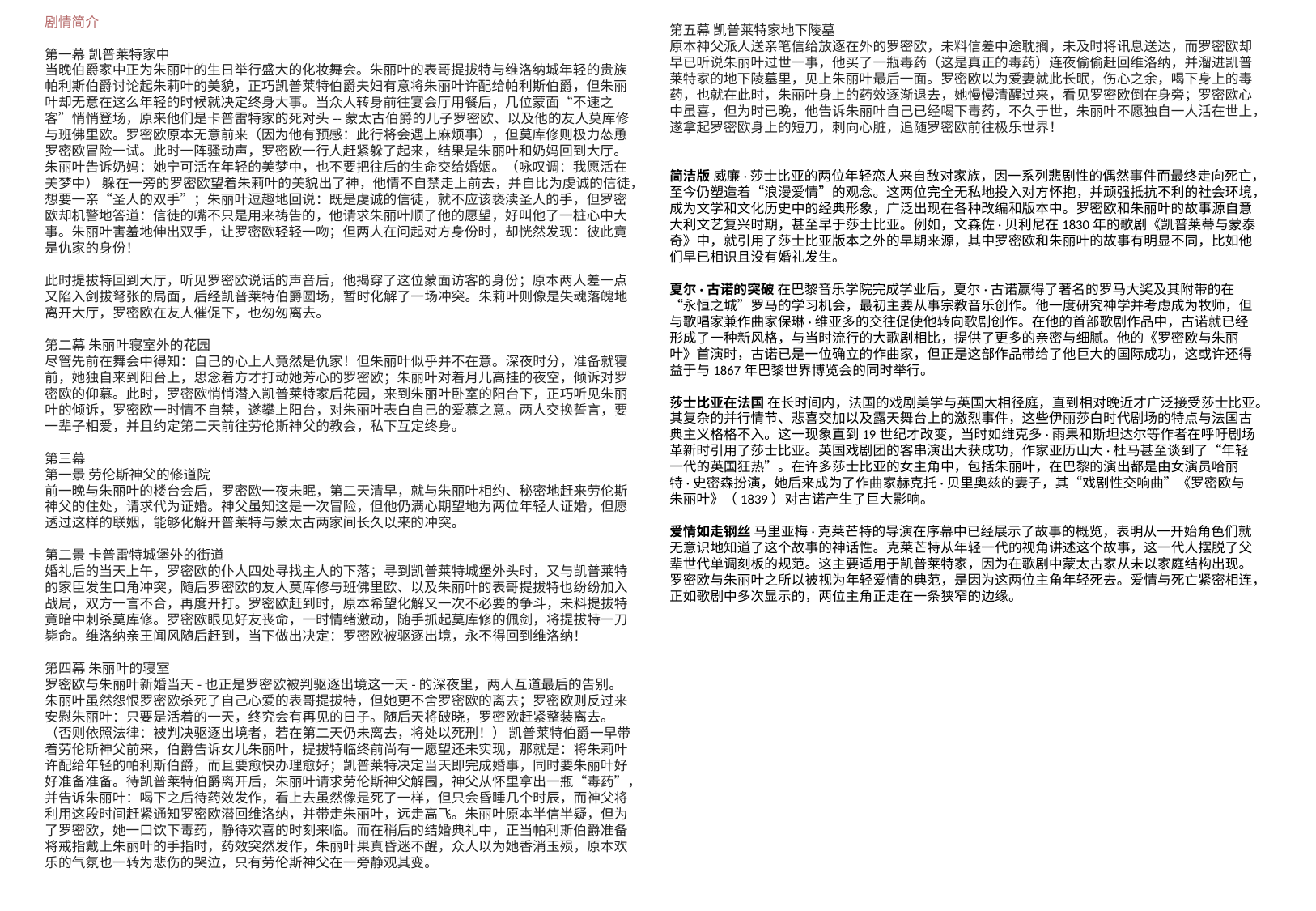

第五幕 凯普莱特家地下陵墓
原本神父派人送亲笔信给放逐在外的罗密欧，未料信差中途耽搁，未及时将讯息送达，而罗密欧却早已听说朱丽叶过世一事，他买了一瓶毒药（这是真正的毒药）连夜偷偷赶回维洛纳，并溜进凯普莱特家的地下陵墓里，见上朱丽叶最后一面。罗密欧以为爱妻就此长眠，伤心之余，喝下身上的毒药，也就在此时，朱丽叶身上的药效逐渐退去，她慢慢清醒过来，看见罗密欧倒在身旁；罗密欧心中虽喜，但为时已晚，他告诉朱丽叶自己已经喝下毒药，不久于世，朱丽叶不愿独自一人活在世上，遂拿起罗密欧身上的短刀，刺向心脏，追随罗密欧前往极乐世界！

简洁版 威廉·莎士比亚的两位年轻恋人来自敌对家族，因一系列悲剧性的偶然事件而最终走向死亡，至今仍塑造着“浪漫爱情”的观念。这两位完全无私地投入对方怀抱，并顽强抵抗不利的社会环境，成为文学和文化历史中的经典形象，广泛出现在各种改编和版本中。罗密欧和朱丽叶的故事源自意大利文艺复兴时期，甚至早于莎士比亚。例如，文森佐·贝利尼在1830年的歌剧《凯普莱蒂与蒙泰奇》中，就引用了莎士比亚版本之外的早期来源，其中罗密欧和朱丽叶的故事有明显不同，比如他们早已相识且没有婚礼发生。

夏尔·古诺的突破 在巴黎音乐学院完成学业后，夏尔·古诺赢得了著名的罗马大奖及其附带的在“永恒之城”罗马的学习机会，最初主要从事宗教音乐创作。他一度研究神学并考虑成为牧师，但与歌唱家兼作曲家保琳·维亚多的交往促使他转向歌剧创作。在他的首部歌剧作品中，古诺就已经形成了一种新风格，与当时流行的大歌剧相比，提供了更多的亲密与细腻。他的《罗密欧与朱丽叶》首演时，古诺已是一位确立的作曲家，但正是这部作品带给了他巨大的国际成功，这或许还得益于与1867年巴黎世界博览会的同时举行。

莎士比亚在法国 在长时间内，法国的戏剧美学与英国大相径庭，直到相对晚近才广泛接受莎士比亚。其复杂的并行情节、悲喜交加以及露天舞台上的激烈事件，这些伊丽莎白时代剧场的特点与法国古典主义格格不入。这一现象直到19世纪才改变，当时如维克多·雨果和斯坦达尔等作者在呼吁剧场革新时引用了莎士比亚。英国戏剧团的客串演出大获成功，作家亚历山大·杜马甚至谈到了“年轻一代的英国狂热”。在许多莎士比亚的女主角中，包括朱丽叶，在巴黎的演出都是由女演员哈丽特·史密森扮演，她后来成为了作曲家赫克托·贝里奥兹的妻子，其“戏剧性交响曲”《罗密欧与朱丽叶》（1839）对古诺产生了巨大影响。

爱情如走钢丝 马里亚梅·克莱芒特的导演在序幕中已经展示了故事的概览，表明从一开始角色们就无意识地知道了这个故事的神话性。克莱芒特从年轻一代的视角讲述这个故事，这一代人摆脱了父辈世代单调刻板的规范。这主要适用于凯普莱特家，因为在歌剧中蒙太古家从未以家庭结构出现。罗密欧与朱丽叶之所以被视为年轻爱情的典范，是因为这两位主角年轻死去。爱情与死亡紧密相连，正如歌剧中多次显示的，两位主角正走在一条狭窄的边缘。

剧情简介

第一幕 凯普莱特家中
当晚伯爵家中正为朱丽叶的生日举行盛大的化妆舞会。朱丽叶的表哥提拔特与维洛纳城年轻的贵族帕利斯伯爵讨论起朱莉叶的美貌，正巧凯普莱特伯爵夫妇有意将朱丽叶许配给帕利斯伯爵，但朱丽叶却无意在这么年轻的时候就决定终身大事。当众人转身前往宴会厅用餐后，几位蒙面“不速之客”悄悄登场，原来他们是卡普雷特家的死对头--蒙太古伯爵的儿子罗密欧、以及他的友人莫库修与班佛里欧。罗密欧原本无意前来（因为他有预感：此行将会遇上麻烦事），但莫库修则极力怂恿罗密欧冒险一试。此时一阵骚动声，罗密欧一行人赶紧躲了起来，结果是朱丽叶和奶妈回到大厅。朱丽叶告诉奶妈：她宁可活在年轻的美梦中，也不要把往后的生命交给婚姻。（咏叹调：我愿活在美梦中） 躲在一旁的罗密欧望着朱莉叶的美貌出了神，他情不自禁走上前去，并自比为虔诚的信徒，想要一亲“圣人的双手”；朱丽叶逗趣地回说：既是虔诚的信徒，就不应该亵渎圣人的手，但罗密欧却机警地答道：信徒的嘴不只是用来祷告的，他请求朱丽叶顺了他的愿望，好叫他了一桩心中大事。朱丽叶害羞地伸出双手，让罗密欧轻轻一吻；但两人在问起对方身份时，却恍然发现：彼此竟是仇家的身份！

此时提拔特回到大厅，听见罗密欧说话的声音后，他揭穿了这位蒙面访客的身份；原本两人差一点又陷入剑拔弩张的局面，后经凯普莱特伯爵圆场，暂时化解了一场冲突。朱莉叶则像是失魂落魄地离开大厅，罗密欧在友人催促下，也匆匆离去。

第二幕 朱丽叶寝室外的花园
尽管先前在舞会中得知：自己的心上人竟然是仇家！但朱丽叶似乎并不在意。深夜时分，准备就寝前，她独自来到阳台上，思念着方才打动她芳心的罗密欧；朱丽叶对着月儿高挂的夜空，倾诉对罗密欧的仰慕。此时，罗密欧悄悄潜入凯普莱特家后花园，来到朱丽叶卧室的阳台下，正巧听见朱丽叶的倾诉，罗密欧一时情不自禁，遂攀上阳台，对朱丽叶表白自己的爱慕之意。两人交换誓言，要一辈子相爱，并且约定第二天前往劳伦斯神父的教会，私下互定终身。

第三幕
第一景 劳伦斯神父的修道院
前一晚与朱丽叶的楼台会后，罗密欧一夜未眠，第二天清早，就与朱丽叶相约、秘密地赶来劳伦斯神父的住处，请求代为证婚。神父虽知这是一次冒险，但他仍满心期望地为两位年轻人证婚，但愿透过这样的联姻，能够化解开普莱特与蒙太古两家间长久以来的冲突。

第二景 卡普雷特城堡外的街道
婚礼后的当天上午，罗密欧的仆人四处寻找主人的下落；寻到凯普莱特城堡外头时，又与凯普莱特的家臣发生口角冲突，随后罗密欧的友人莫库修与班佛里欧、以及朱丽叶的表哥提拔特也纷纷加入战局，双方一言不合，再度开打。罗密欧赶到时，原本希望化解又一次不必要的争斗，未料提拔特竟暗中刺杀莫库修。罗密欧眼见好友丧命，一时情绪激动，随手抓起莫库修的佩剑，将提拔特一刀毙命。维洛纳亲王闻风随后赶到，当下做出决定：罗密欧被驱逐出境，永不得回到维洛纳！

第四幕 朱丽叶的寝室
罗密欧与朱丽叶新婚当天-也正是罗密欧被判驱逐出境这一天-的深夜里，两人互道最后的告别。朱丽叶虽然怨恨罗密欧杀死了自己心爱的表哥提拔特，但她更不舍罗密欧的离去；罗密欧则反过来安慰朱丽叶：只要是活着的一天，终究会有再见的日子。随后天将破晓，罗密欧赶紧整装离去。（否则依照法律：被判决驱逐出境者，若在第二天仍未离去，将处以死刑！） 凯普莱特伯爵一早带着劳伦斯神父前来，伯爵告诉女儿朱丽叶，提拔特临终前尚有一愿望还未实现，那就是：将朱莉叶许配给年轻的帕利斯伯爵，而且要愈快办理愈好；凯普莱特决定当天即完成婚事，同时要朱丽叶好好准备准备。待凯普莱特伯爵离开后，朱丽叶请求劳伦斯神父解围，神父从怀里拿出一瓶“毒药”，并告诉朱丽叶：喝下之后待药效发作，看上去虽然像是死了一样，但只会昏睡几个时辰，而神父将利用这段时间赶紧通知罗密欧潜回维洛纳，并带走朱丽叶，远走高飞。朱丽叶原本半信半疑，但为了罗密欧，她一口饮下毒药，静待欢喜的时刻来临。而在稍后的结婚典礼中，正当帕利斯伯爵准备将戒指戴上朱丽叶的手指时，药效突然发作，朱丽叶果真昏迷不醒，众人以为她香消玉殒，原本欢乐的气氛也一转为悲伤的哭泣，只有劳伦斯神父在一旁静观其变。